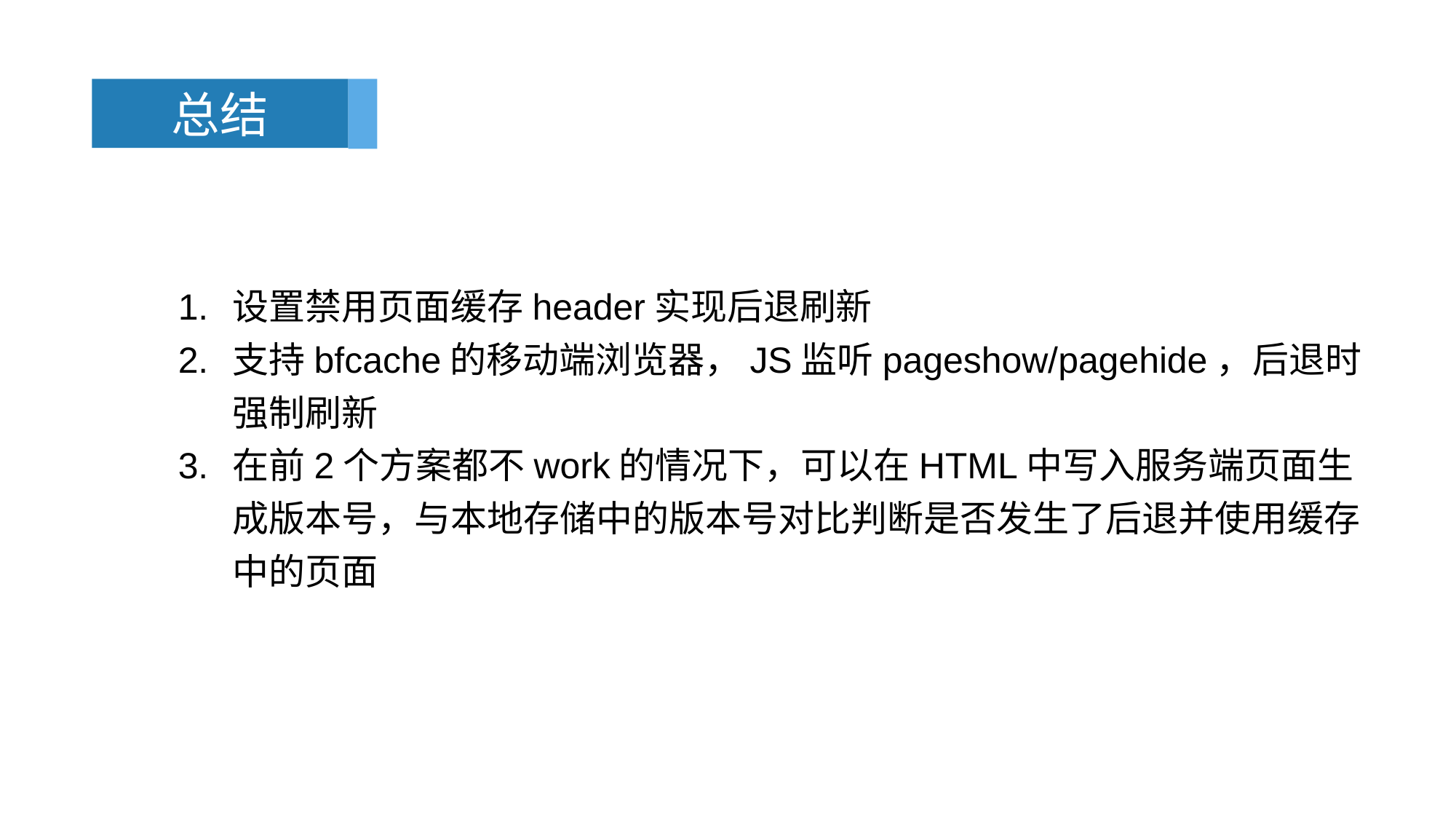

总结

设置禁用页面缓存header实现后退刷新
支持bfcache的移动端浏览器，JS监听pageshow/pagehide，后退时强制刷新
在前2个方案都不work的情况下，可以在HTML中写入服务端页面生成版本号，与本地存储中的版本号对比判断是否发生了后退并使用缓存中的页面